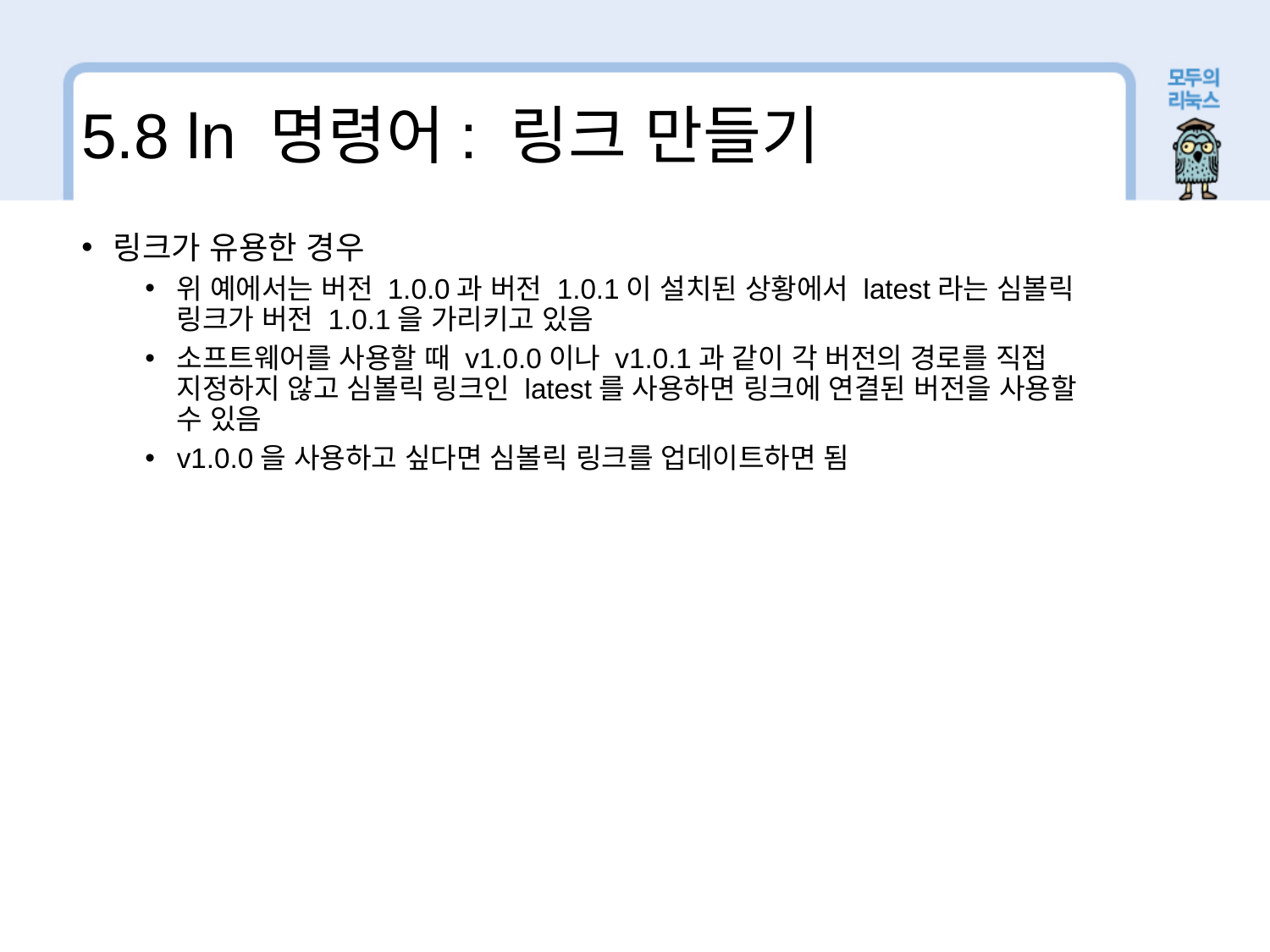

5.8 ln 명령어: 링크 만들기
링크가 유용한 경우
위 예에서는 버전 1.0.0과 버전 1.0.1이 설치된 상황에서 latest라는 심볼릭 링크가 버전 1.0.1을 가리키고 있음
소프트웨어를 사용할 때 v1.0.0이나 v1.0.1과 같이 각 버전의 경로를 직접 지정하지 않고 심볼릭 링크인 latest를 사용하면 링크에 연결된 버전을 사용할 수 있음
v1.0.0을 사용하고 싶다면 심볼릭 링크를 업데이트하면 됨